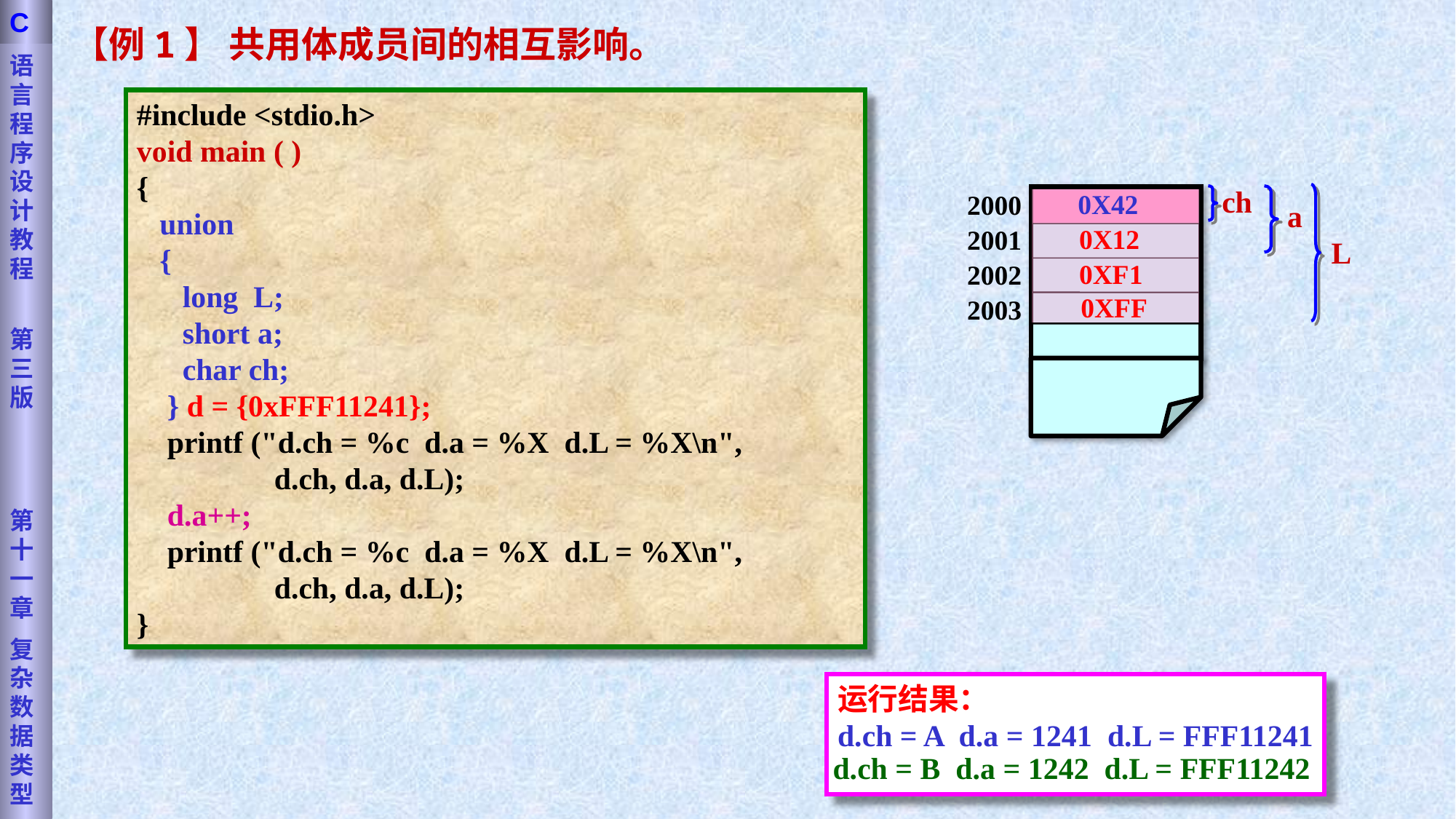

语言程序设计教程
第三版

第十一章
复杂数据类型
C
【例1】 共用体成员间的相互影响。
#include <stdio.h>
void main ( )
{
   union
   {
      long  L;
      short a;
      char ch;
    } d = {0xFFF11241};
    printf ("d.ch = %c  d.a = %X  d.L = %X\n",
                  d.ch, d.a, d.L);
    d.a++;
    printf ("d.ch = %c  d.a = %X  d.L = %X\n",
                  d.ch, d.a, d.L);
}
ch

a
L
2000
2001
2002
2003

0X42

0X41
0X12
0XF1
0XFF
运行结果：
d.ch = A  d.a = 1241  d.L = FFF11241

d.ch = B  d.a = 1242  d.L = FFF11242